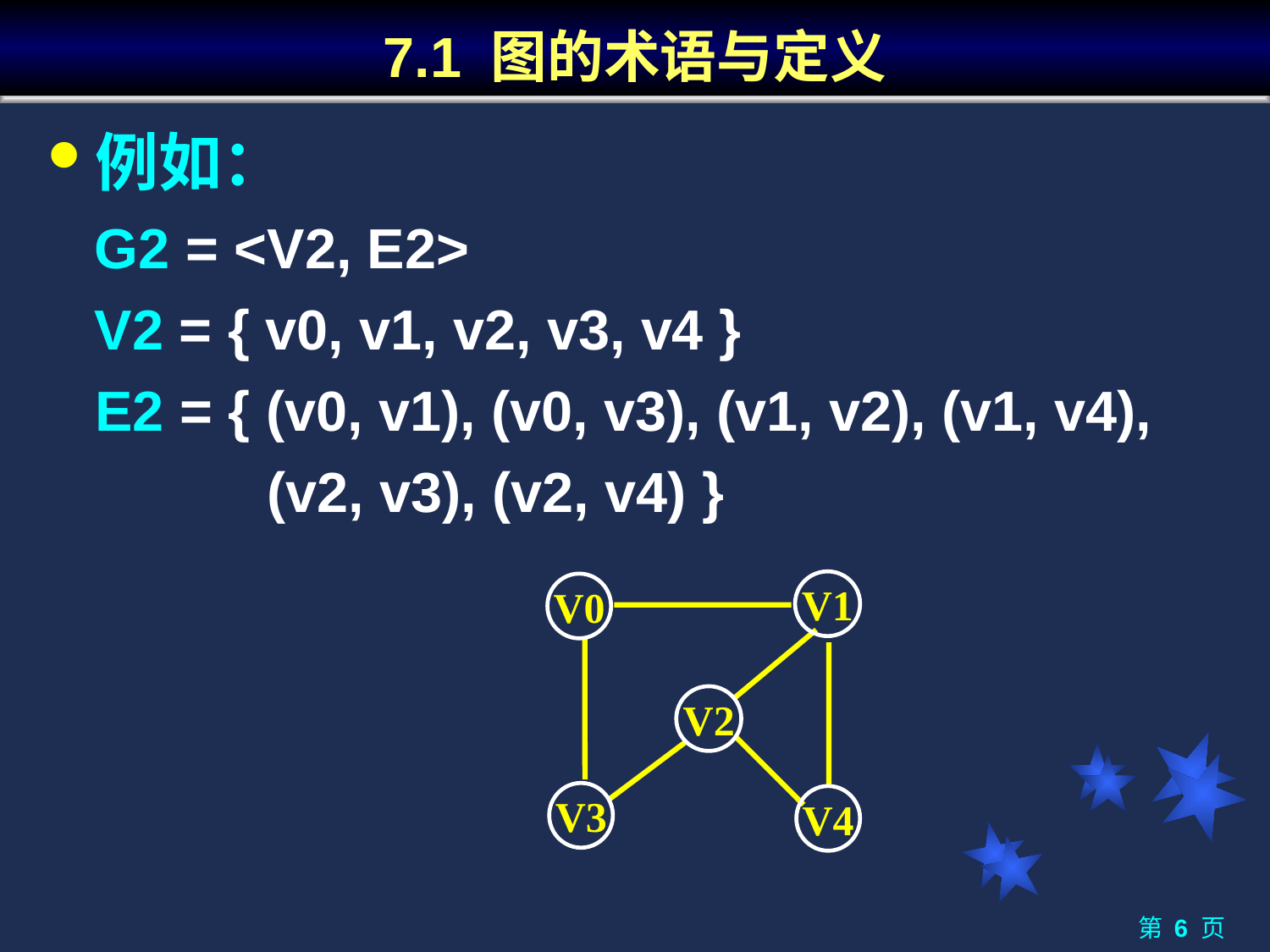

# 7.1 图的术语与定义
例如：
   G2 = <V2, E2>
   V2 = { v0, v1, v2, v3, v4 }
	E2 = { (v0, v1), (v0, v3), (v1, v2), (v1, v4),
           (v2, v3), (v2, v4) }
V1
V0

V2

V3
V4
第 6 页